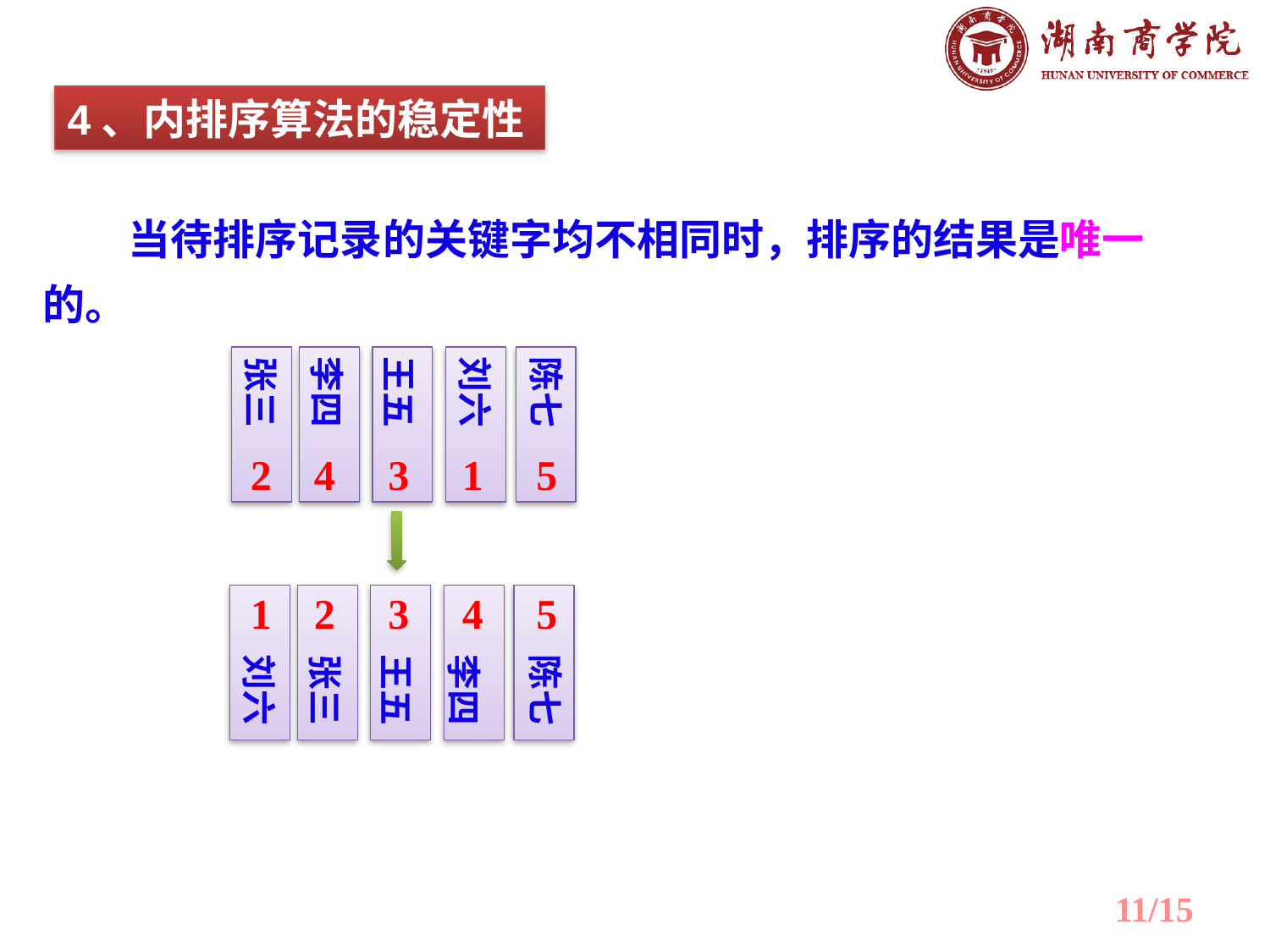

4、内排序算法的稳定性
        当待排序记录的关键字均不相同时，排序的结果是唯一的。

张三
李四
王五
刘六
陈七
2    4     3     1     5

1    2     3     4     5

刘六
张三
王五
李四
陈七
11/15